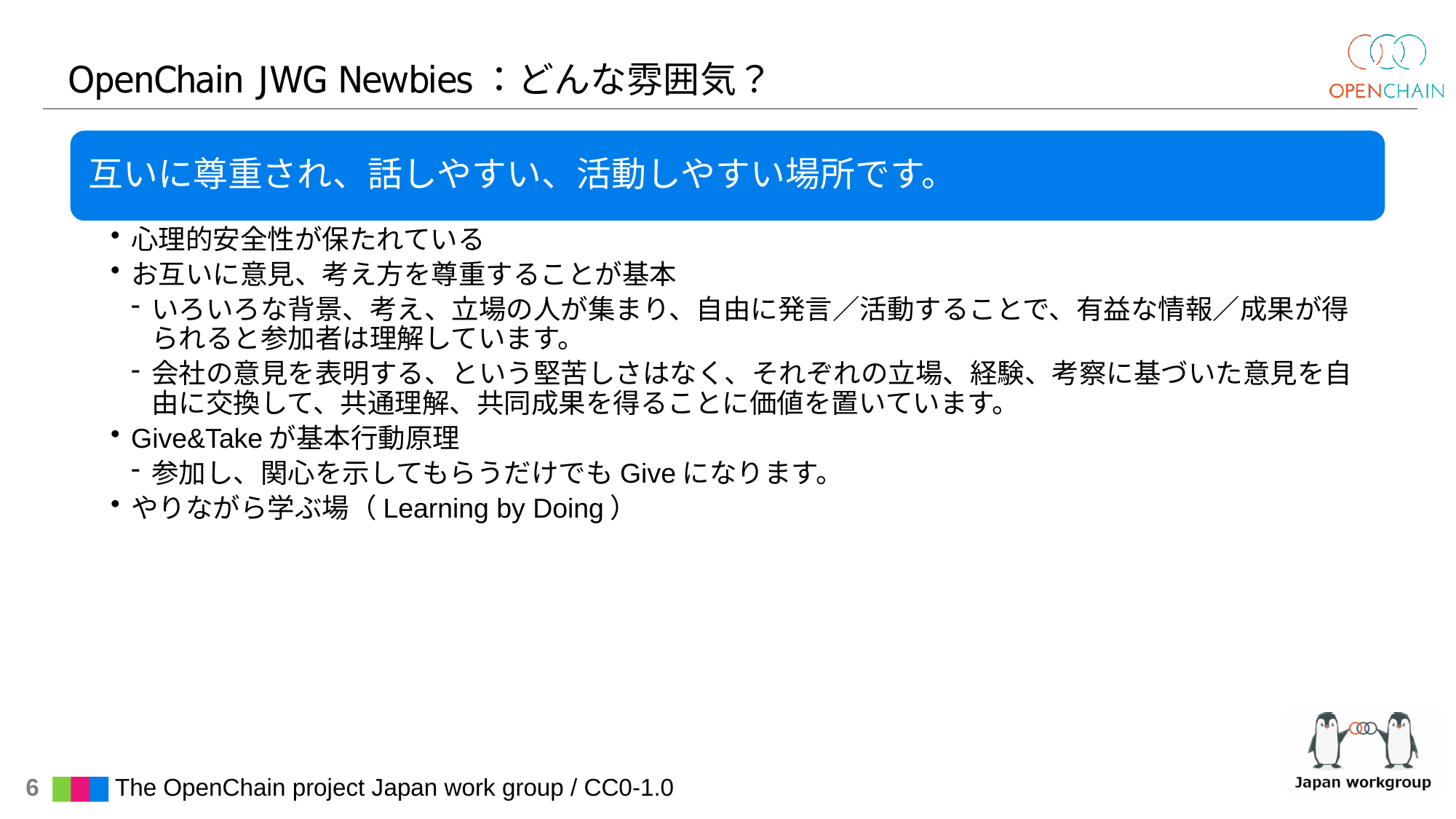

# OpenChain JWG Newbies：どんな雰囲気？
互いに尊重され、話しやすい、活動しやすい場所です。
心理的安全性が保たれている
お互いに意見、考え方を尊重することが基本
いろいろな背景、考え、立場の人が集まり、自由に発言／活動することで、有益な情報／成果が得られると参加者は理解しています。
会社の意見を表明する、という堅苦しさはなく、それぞれの立場、経験、考察に基づいた意見を自由に交換して、共通理解、共同成果を得ることに価値を置いています。
Give&Takeが基本行動原理
参加し、関心を示してもらうだけでもGiveになります。
やりながら学ぶ場（Learning by Doing）